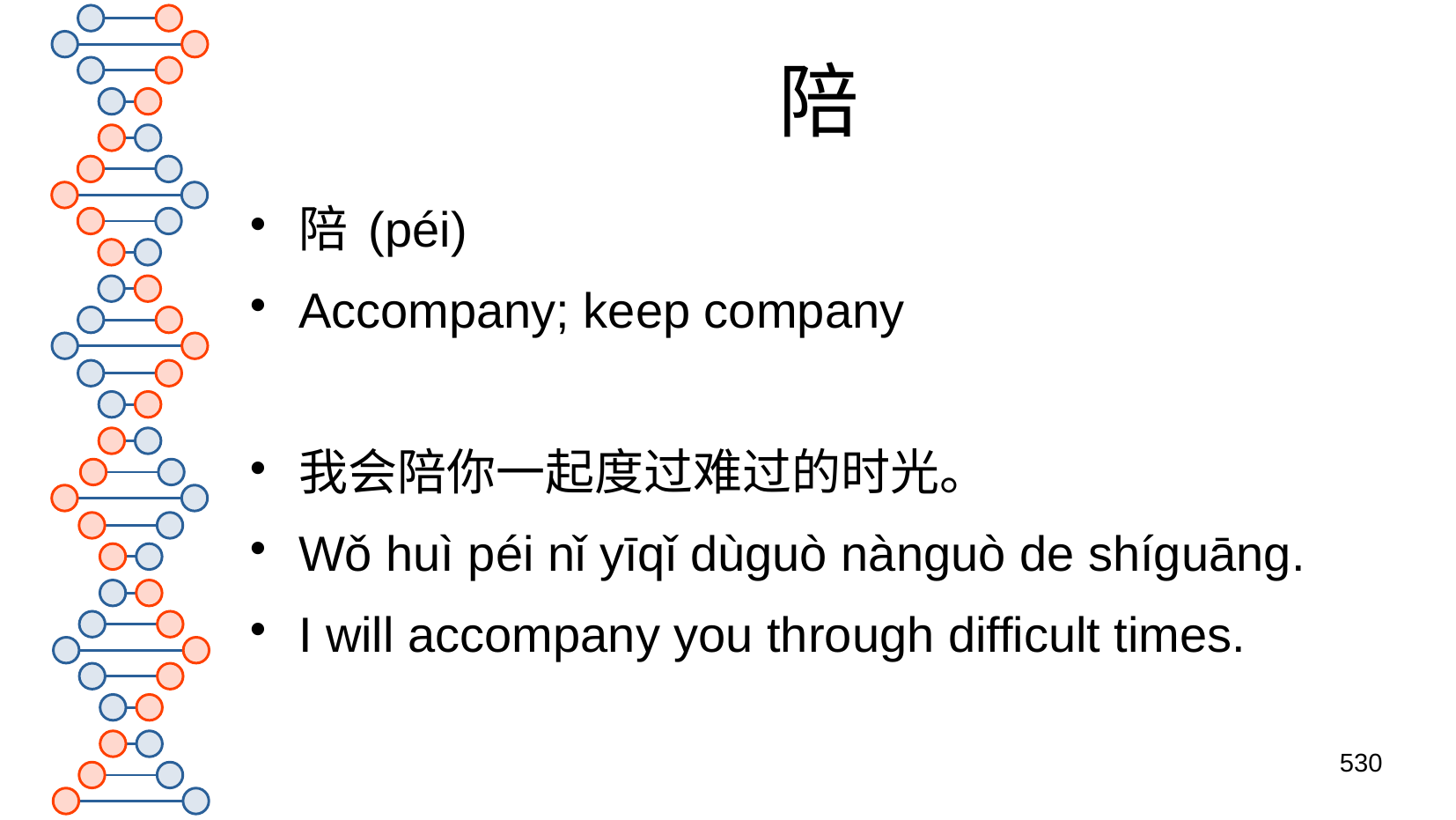

# 陪
陪 (péi)
Accompany; keep company

我会陪你一起度过难过的时光。
Wǒ huì péi nǐ yīqǐ dùguò nànguò de shíguāng.
I will accompany you through difficult times.
530